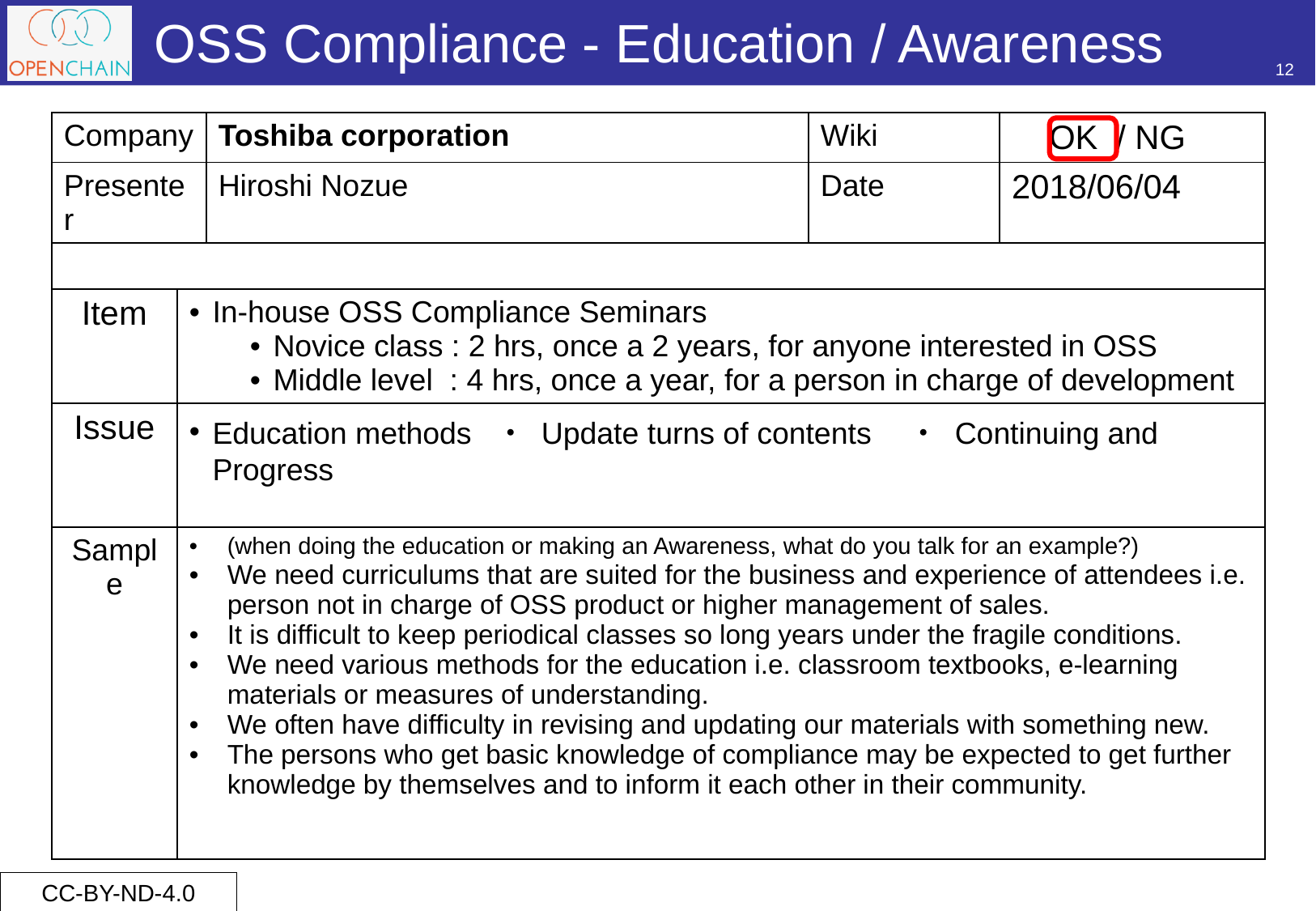

# OSS Compliance - Education / Awareness
12
| Company |  | Toshiba corporation | Wiki | OK / NG |
| --- | --- | --- | --- | --- |
| Presenter |  | Hiroshi Nozue | Date | 2018/06/04 |
|  |  |  |  |  |
| Item | In-house OSS Compliance Seminars Novice class : 2 hrs, once a 2 years, for anyone interested in OSS Middle level : 4 hrs, once a year, for a person in charge of development |  |  |  |
| Issue | Education methods ・ Update turns of contents　・ Continuing and Progress |  |  |  |
| Sample | (when doing the education or making an Awareness, what do you talk for an example?) We need curriculums that are suited for the business and experience of attendees i.e. person not in charge of OSS product or higher management of sales. It is difficult to keep periodical classes so long years under the fragile conditions. We need various methods for the education i.e. classroom textbooks, e-learning materials or measures of understanding. We often have difficulty in revising and updating our materials with something new. The persons who get basic knowledge of compliance may be expected to get further knowledge by themselves and to inform it each other in their community. |  |  |  |

CC-BY-ND-4.0